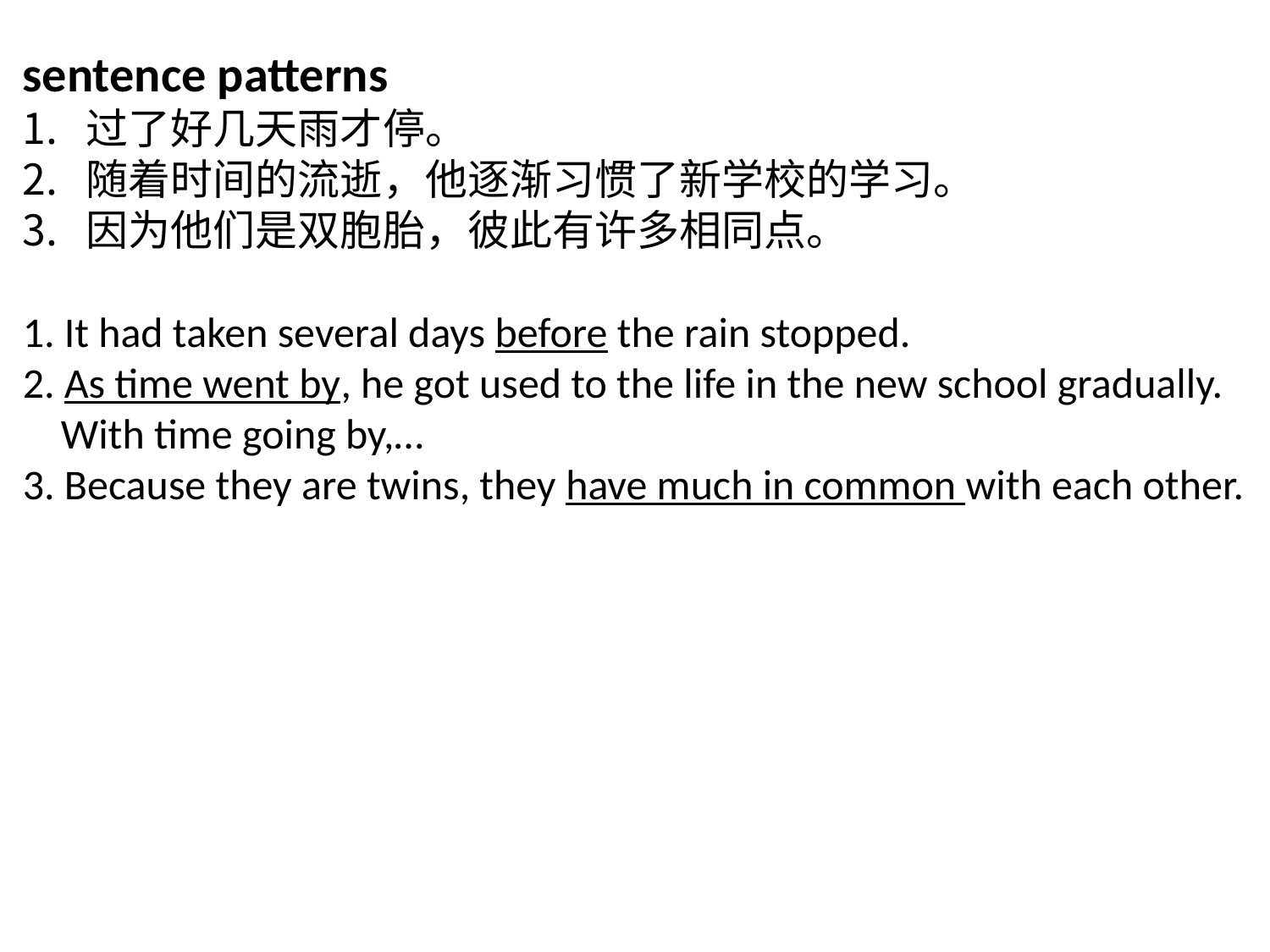

sentence patterns
过了好几天雨才停。
随着时间的流逝，他逐渐习惯了新学校的学习。
因为他们是双胞胎，彼此有许多相同点。

1. It had taken several days before the rain stopped.
2. As time went by, he got used to the life in the new school gradually.
    With time going by,…
3. Because they are twins, they have much in common with each other.